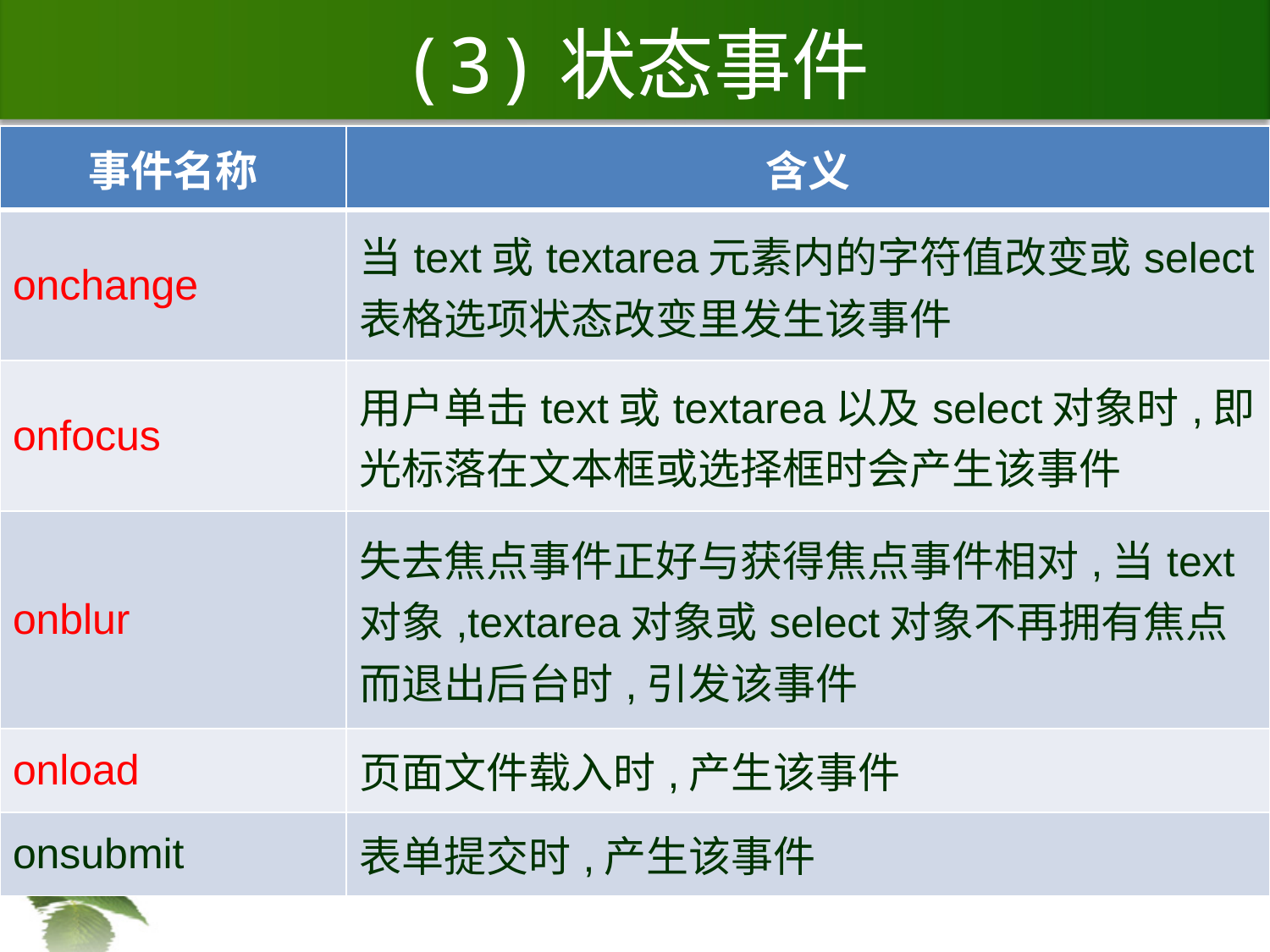

# (3)状态事件
| 事件名称 | 含义 |
| --- | --- |
| onchange | 当text或textarea元素内的字符值改变或select表格选项状态改变里发生该事件 |
| onfocus | 用户单击text或textarea以及select对象时,即光标落在文本框或选择框时会产生该事件 |
| onblur | 失去焦点事件正好与获得焦点事件相对,当text对象,textarea对象或select对象不再拥有焦点而退出后台时,引发该事件 |
| onload | 页面文件载入时,产生该事件 |
| onsubmit | 表单提交时,产生该事件 |